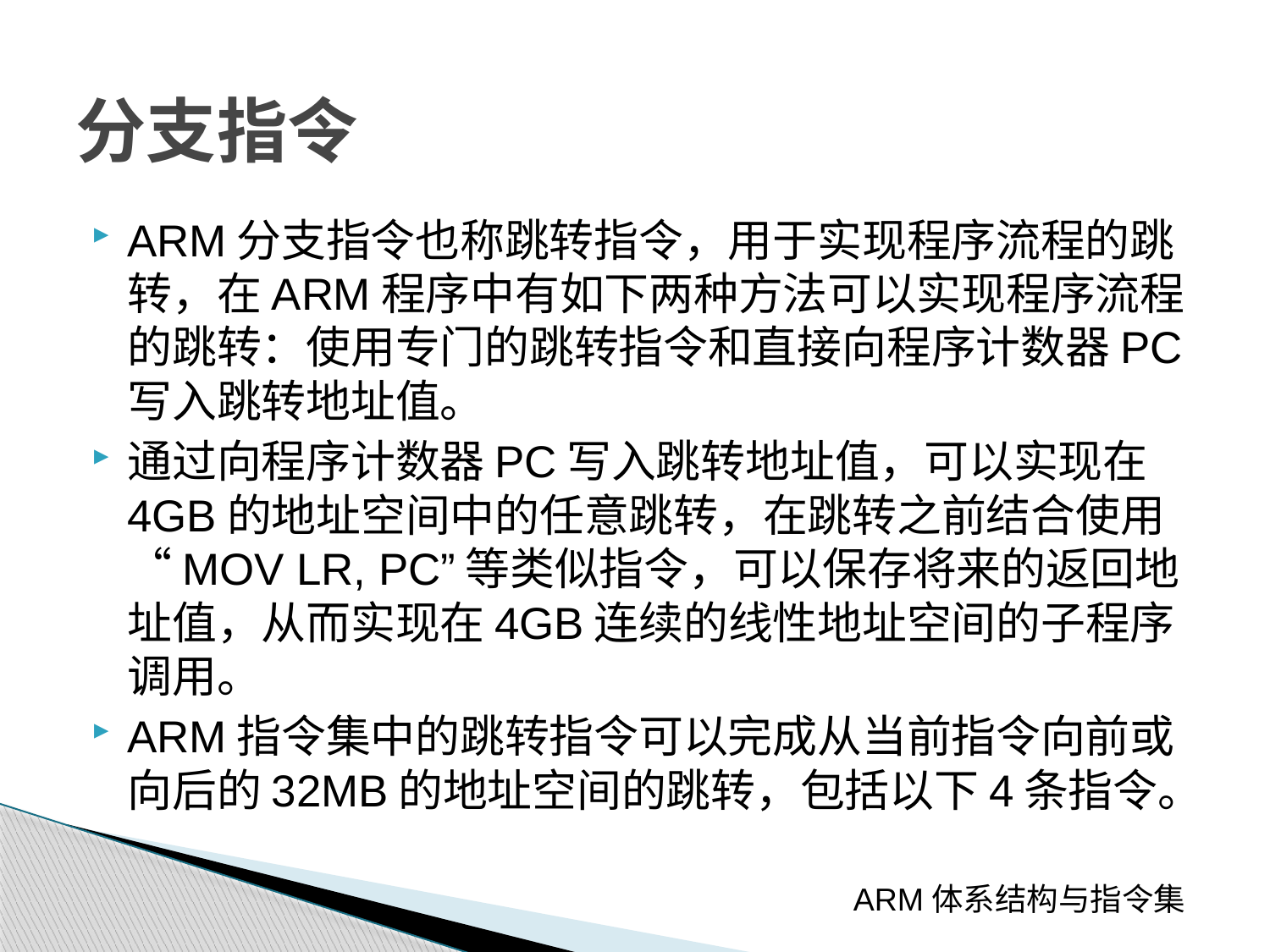

# 分支指令
ARM分支指令也称跳转指令，用于实现程序流程的跳转，在ARM程序中有如下两种方法可以实现程序流程的跳转：使用专门的跳转指令和直接向程序计数器PC写入跳转地址值。
通过向程序计数器PC写入跳转地址值，可以实现在4GB的地址空间中的任意跳转，在跳转之前结合使用“MOV LR, PC”等类似指令，可以保存将来的返回地址值，从而实现在4GB连续的线性地址空间的子程序调用。
ARM指令集中的跳转指令可以完成从当前指令向前或向后的32MB的地址空间的跳转，包括以下4条指令。

            ARM体系结构与指令集